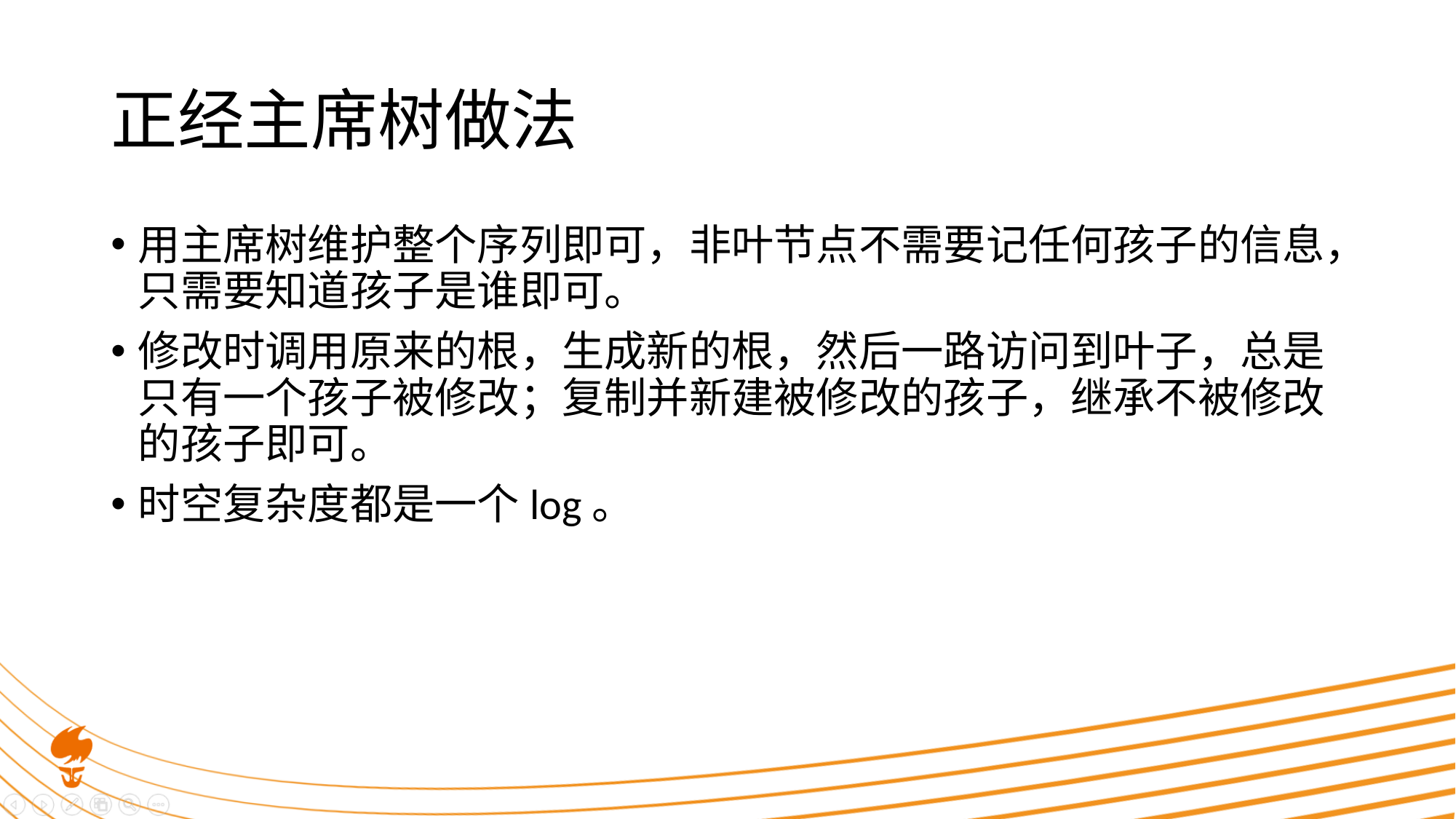

# 正经主席树做法
用主席树维护整个序列即可，非叶节点不需要记任何孩子的信息，只需要知道孩子是谁即可。
修改时调用原来的根，生成新的根，然后一路访问到叶子，总是只有一个孩子被修改；复制并新建被修改的孩子，继承不被修改的孩子即可。
时空复杂度都是一个log。